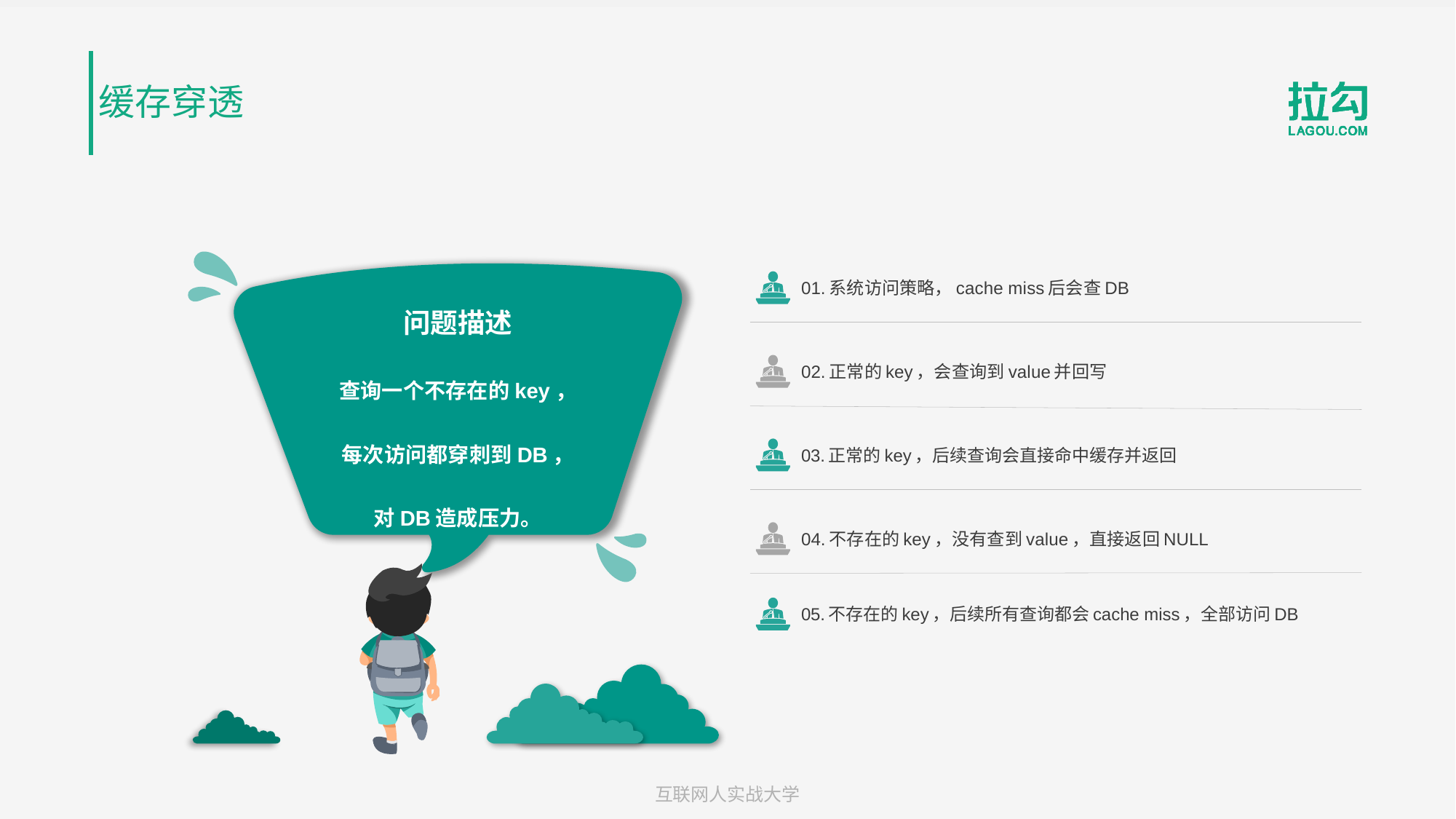

缓存穿透

问题描述
查询一个不存在的key，
每次访问都穿刺到DB，
对DB造成压力。

01.系统访问策略，cache miss后会查DB

02.正常的key，会查询到value并回写

03.正常的key，后续查询会直接命中缓存并返回

04.不存在的key，没有查到value，直接返回NULL

05.不存在的key，后续所有查询都会cache miss，全部访问DB